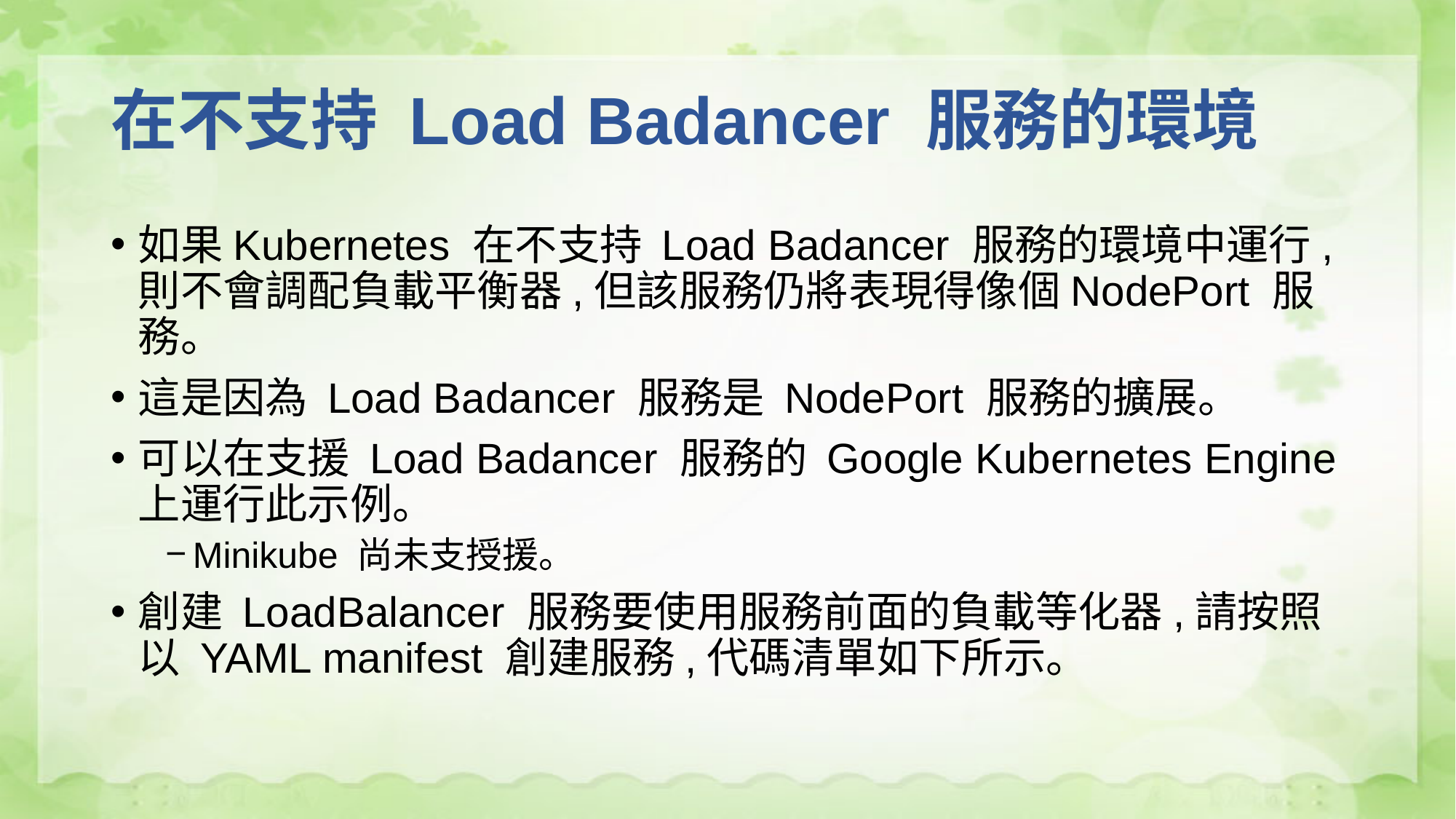

# 在不支持 Load Badancer 服務的環境
如果Kubernetes 在不支持 Load Badancer 服務的環境中運行,則不會調配負載平衡器,但該服務仍將表現得像個NodePort 服務。
這是因為 Load Badancer 服務是 NodePort 服務的擴展。
可以在支援 Load Badancer 服務的 Google Kubernetes Engine 上運行此示例。
Minikube 尚未支授援。
創建 LoadBalancer 服務要使用服務前面的負載等化器,請按照以 YAML manifest 創建服務,代碼清單如下所示。